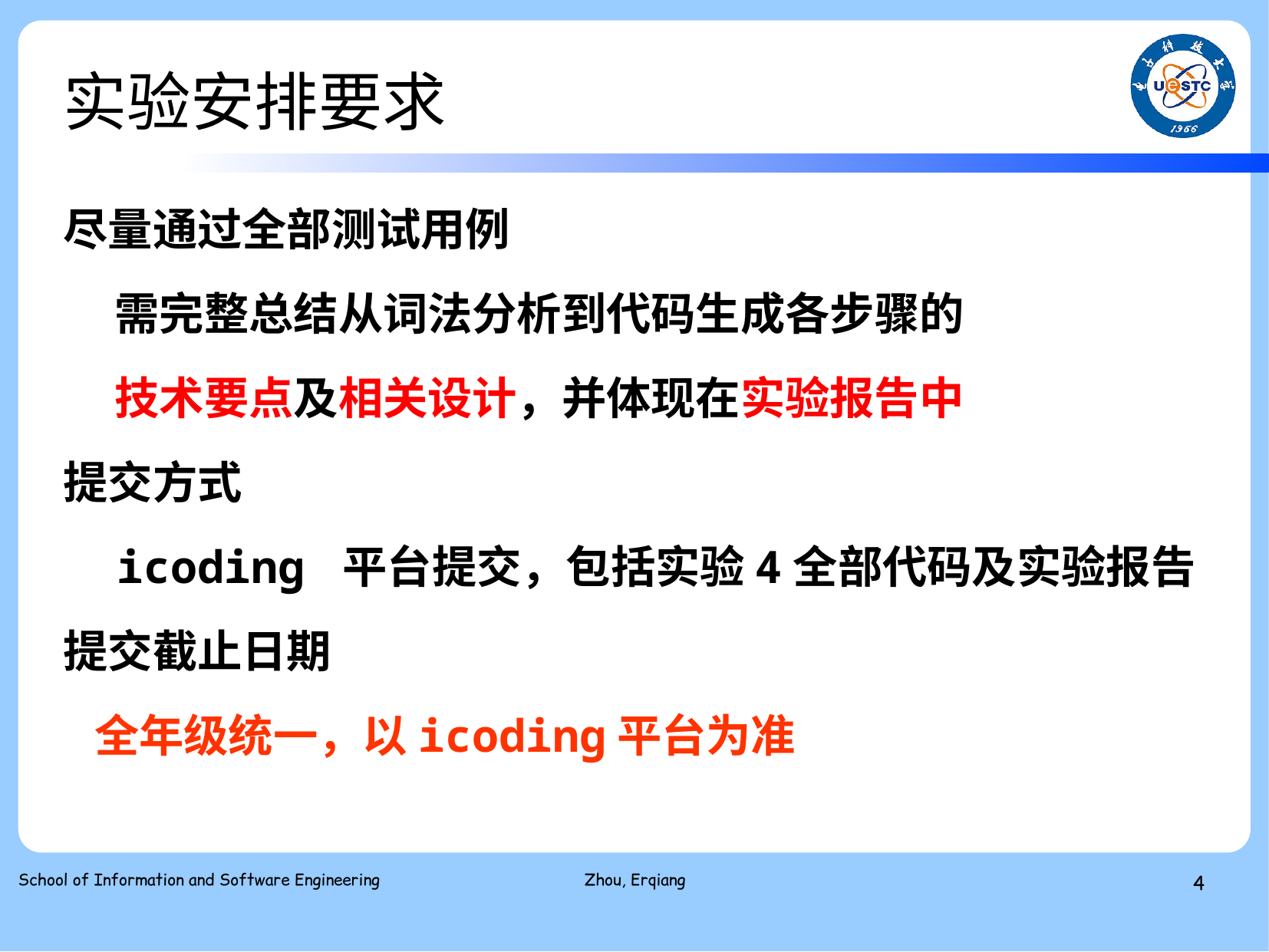

实验安排要求
尽量通过全部测试用例
    需完整总结从词法分析到代码生成各步骤的
    技术要点及相关设计，并体现在实验报告中
提交方式
  icoding 平台提交，包括实验4全部代码及实验报告
提交截止日期
  全年级统一，以icoding平台为准

School of Information and Software Engineering
Zhou, Erqiang
4